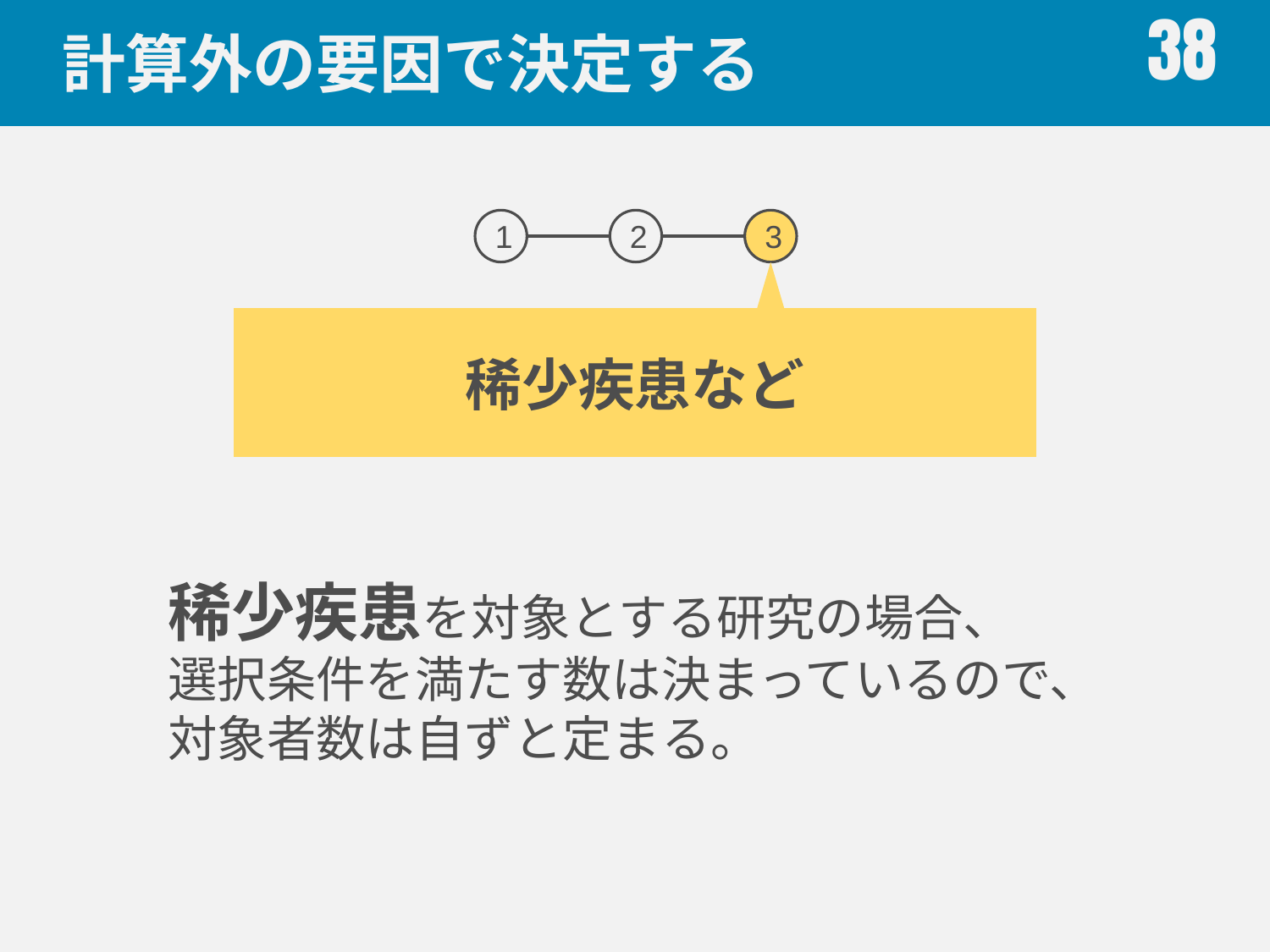

# 計算外の要因で決定する
 38
1
2
3

稀少疾患など
稀少疾患を対象とする研究の場合、
選択条件を満たす数は決まっているので、
対象者数は自ずと定まる。